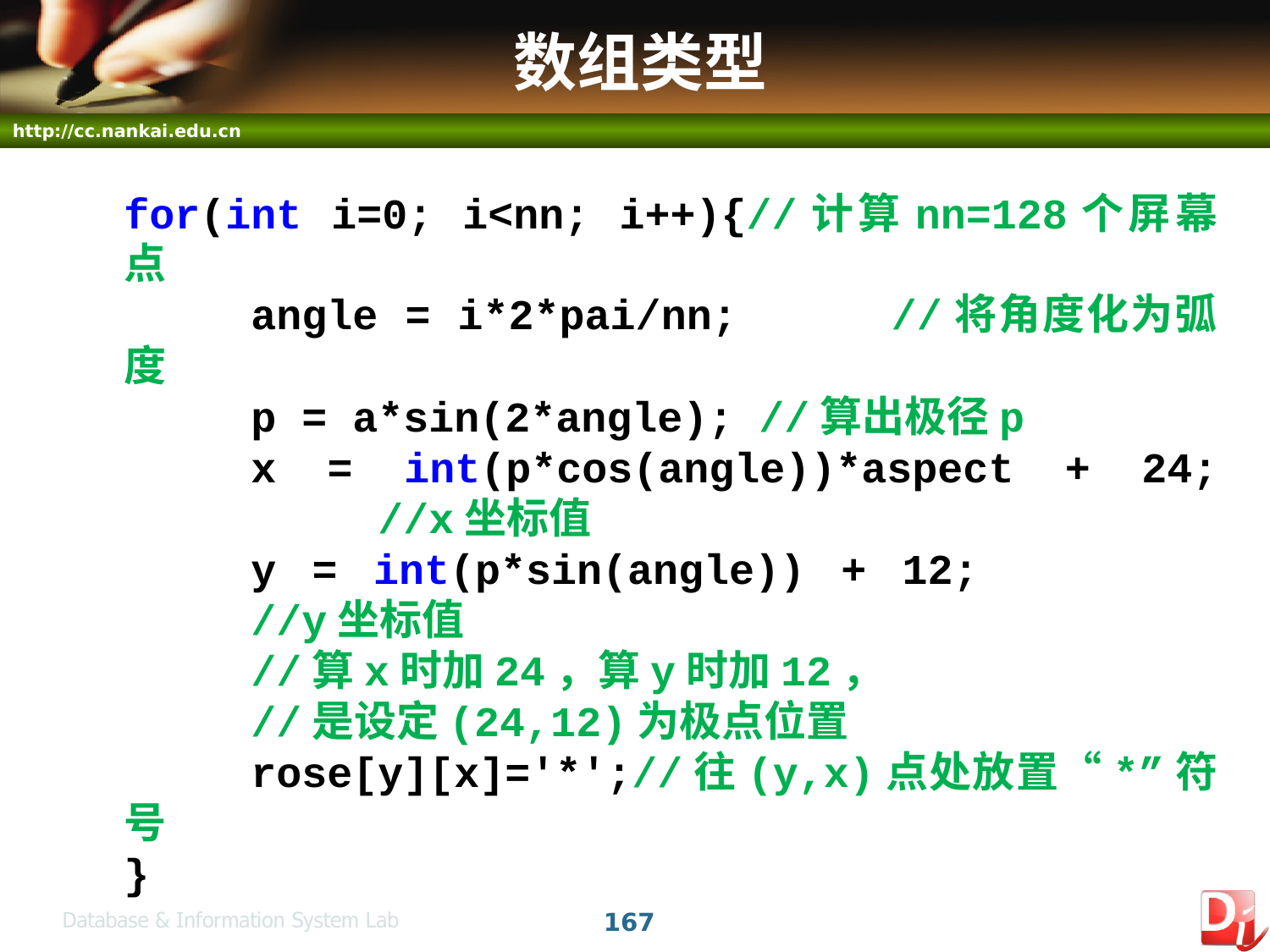

# 数组类型
	for(int i=0; i<nn; i++){//计算nn=128个屏幕点
		angle = i*2*pai/nn; 	//将角度化为弧度
		p = a*sin(2*angle); //算出极径p
		x = int(p*cos(angle))*aspect + 24; 	  	//x坐标值
		y = int(p*sin(angle)) + 12;		  	//y坐标值
	 	//算x时加24，算y时加12，
		//是设定(24,12)为极点位置
		rose[y][x]='*';//往(y,x)点处放置“*”符号
	}

167
Database & Information System Lab